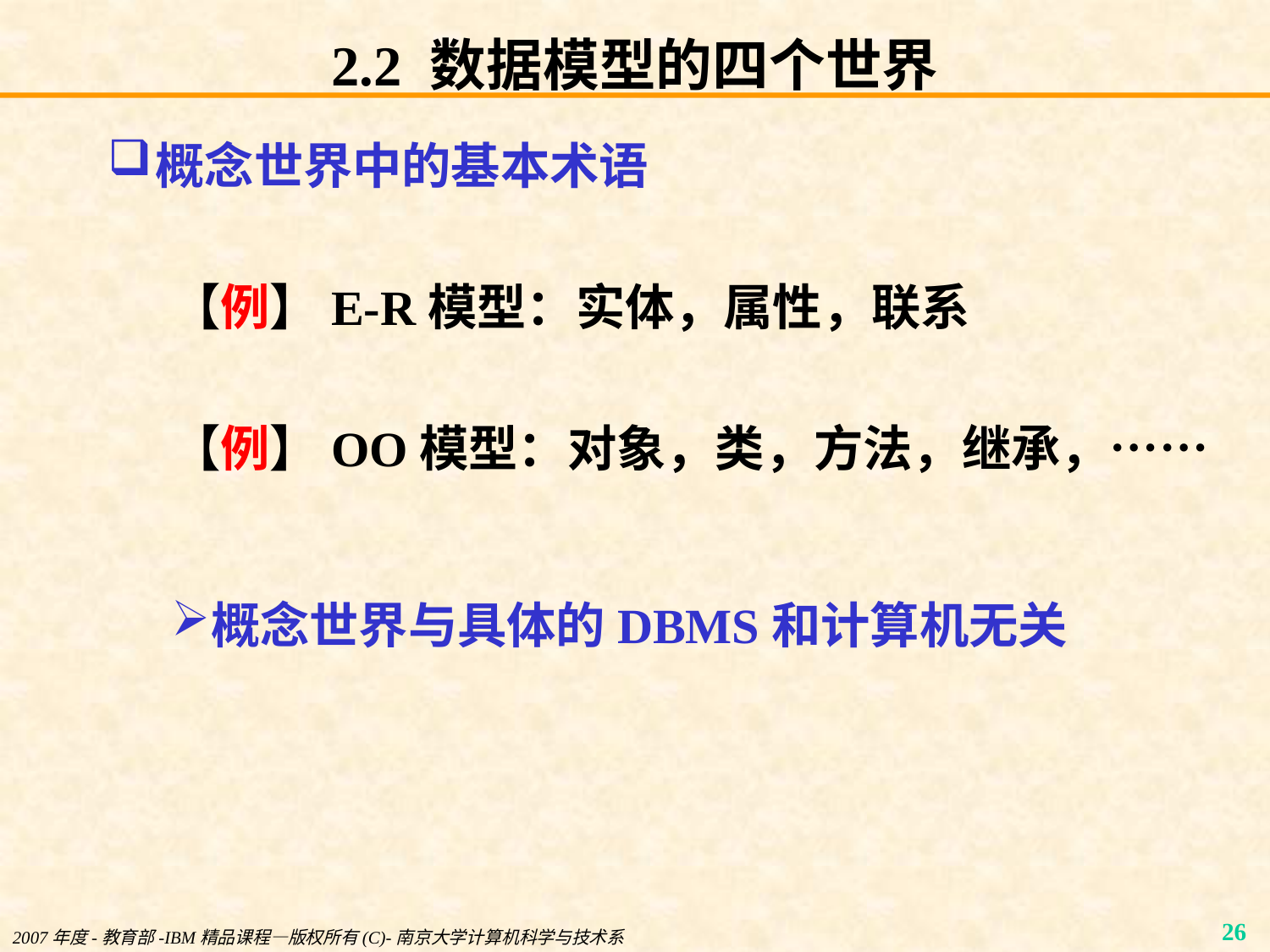

# 2.2 数据模型的四个世界
概念世界中的基本术语

【例】E-R模型：实体，属性，联系

【例】OO模型：对象，类，方法，继承，……

概念世界与具体的DBMS和计算机无关
26
2007年度-教育部-IBM精品课程—版权所有(C)-南京大学计算机科学与技术系